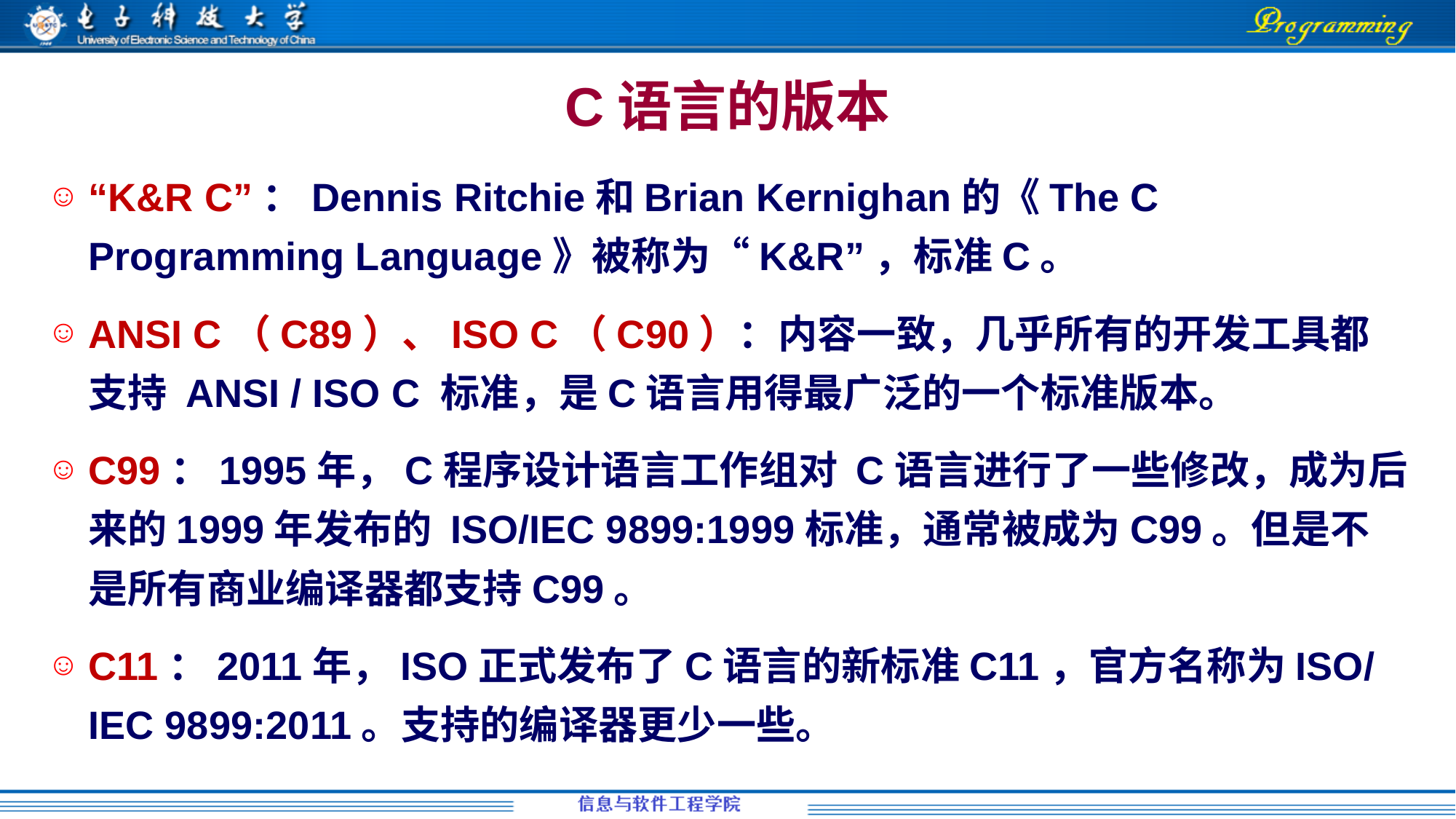

# C语言的版本
“K&R C”：Dennis Ritchie和Brian Kernighan的《The C Programming Language》被称为“K&R”，标准C。
ANSI C（C89）、ISO C（C90）：内容一致，几乎所有的开发工具都支持 ANSI / ISO C 标准，是C语言用得最广泛的一个标准版本。
C99：1995年，C程序设计语言工作组对 C语言进行了一些修改，成为后来的1999年发布的 ISO/IEC 9899:1999标准，通常被成为C99。但是不是所有商业编译器都支持C99。
C11：2011年，ISO正式发布了C语言的新标准C11，官方名称为ISO/IEC 9899:2011。支持的编译器更少一些。